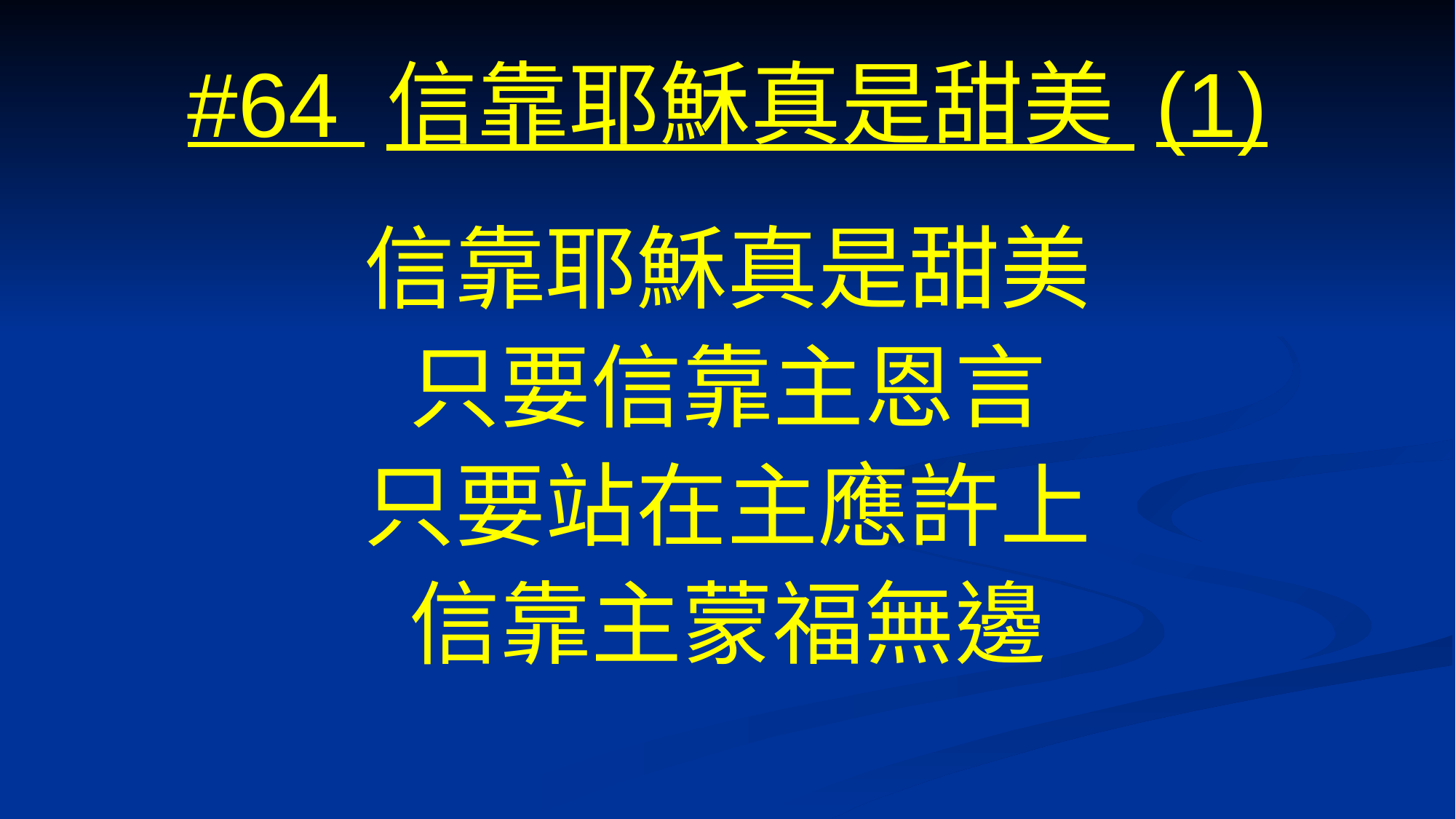

# #64 信靠耶穌真是甜美 (1)
信靠耶穌真是甜美
只要信靠主恩言
只要站在主應許上
信靠主蒙福無邊